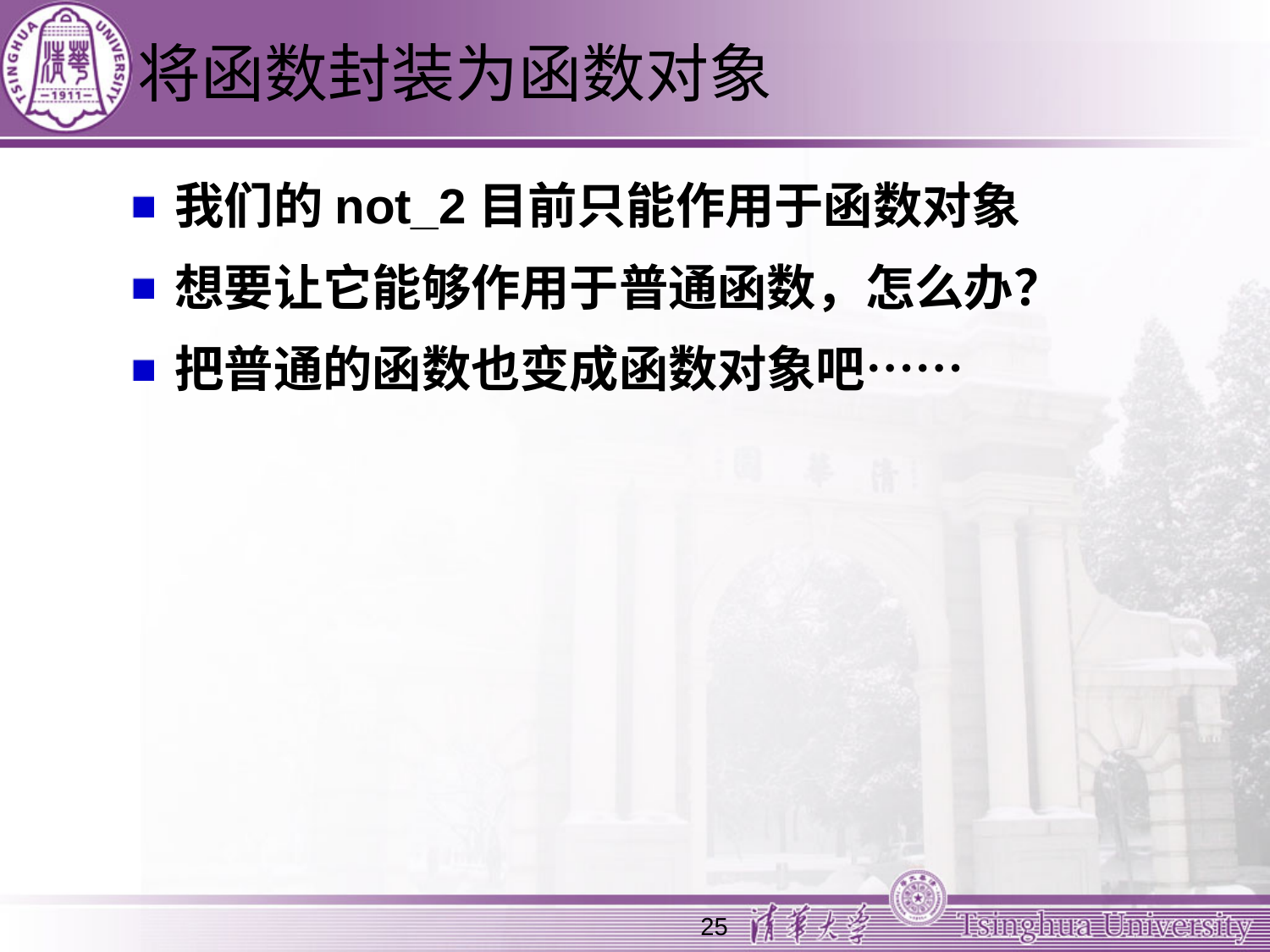

# 将函数封装为函数对象
我们的not_2目前只能作用于函数对象
想要让它能够作用于普通函数，怎么办？
把普通的函数也变成函数对象吧……
25